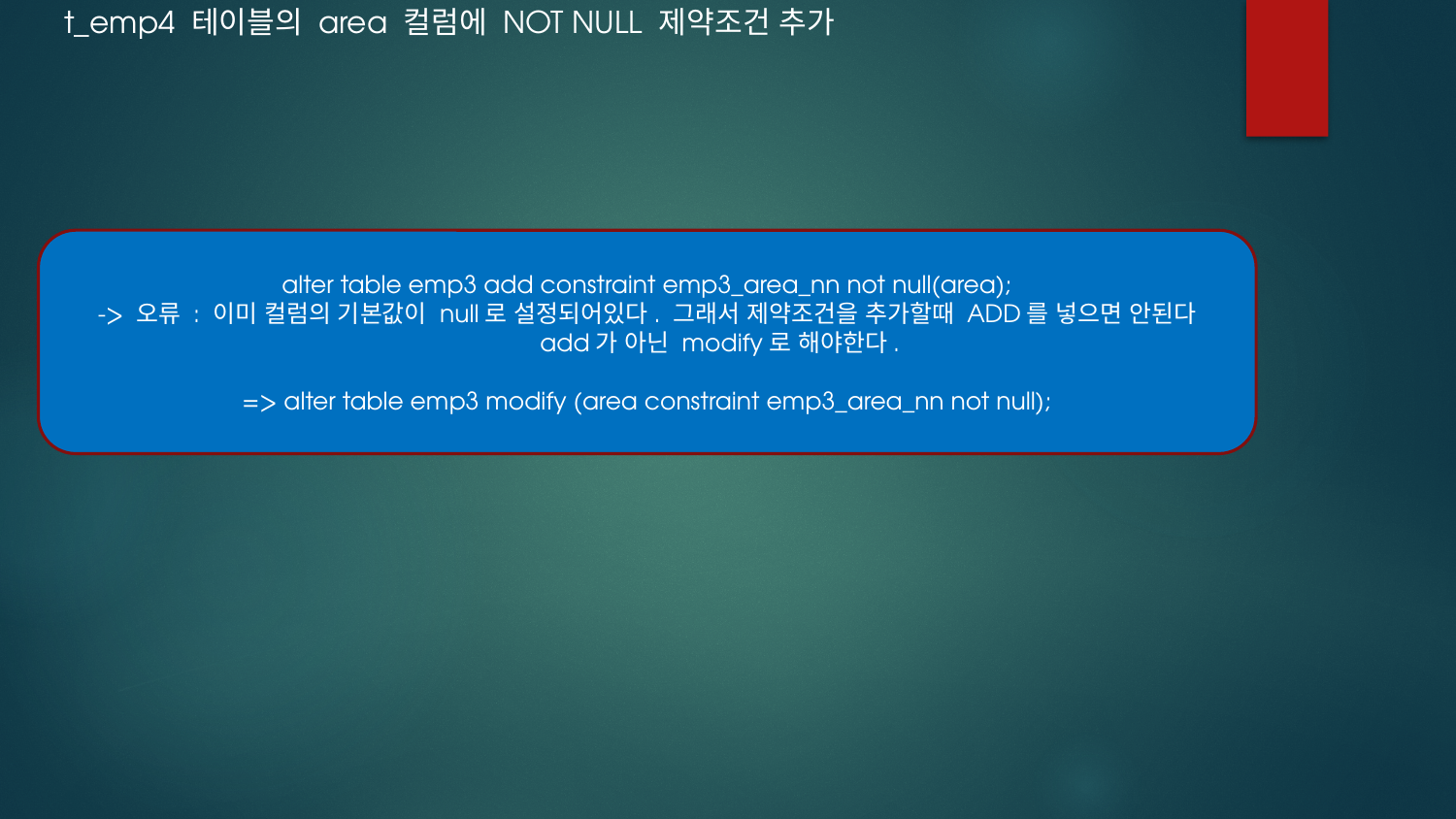

t_emp4 테이블의 area 컬럼에 NOT NULL 제약조건 추가

alter table emp3 add constraint emp3_area_nn not null(area);
-> 오류 : 이미 컬럼의 기본값이 null로 설정되어있다. 그래서 제약조건을 추가할때 ADD를 넣으면 안된다
	add가 아닌 modify로 해야한다.

=> alter table emp3 modify (area constraint emp3_area_nn not null);